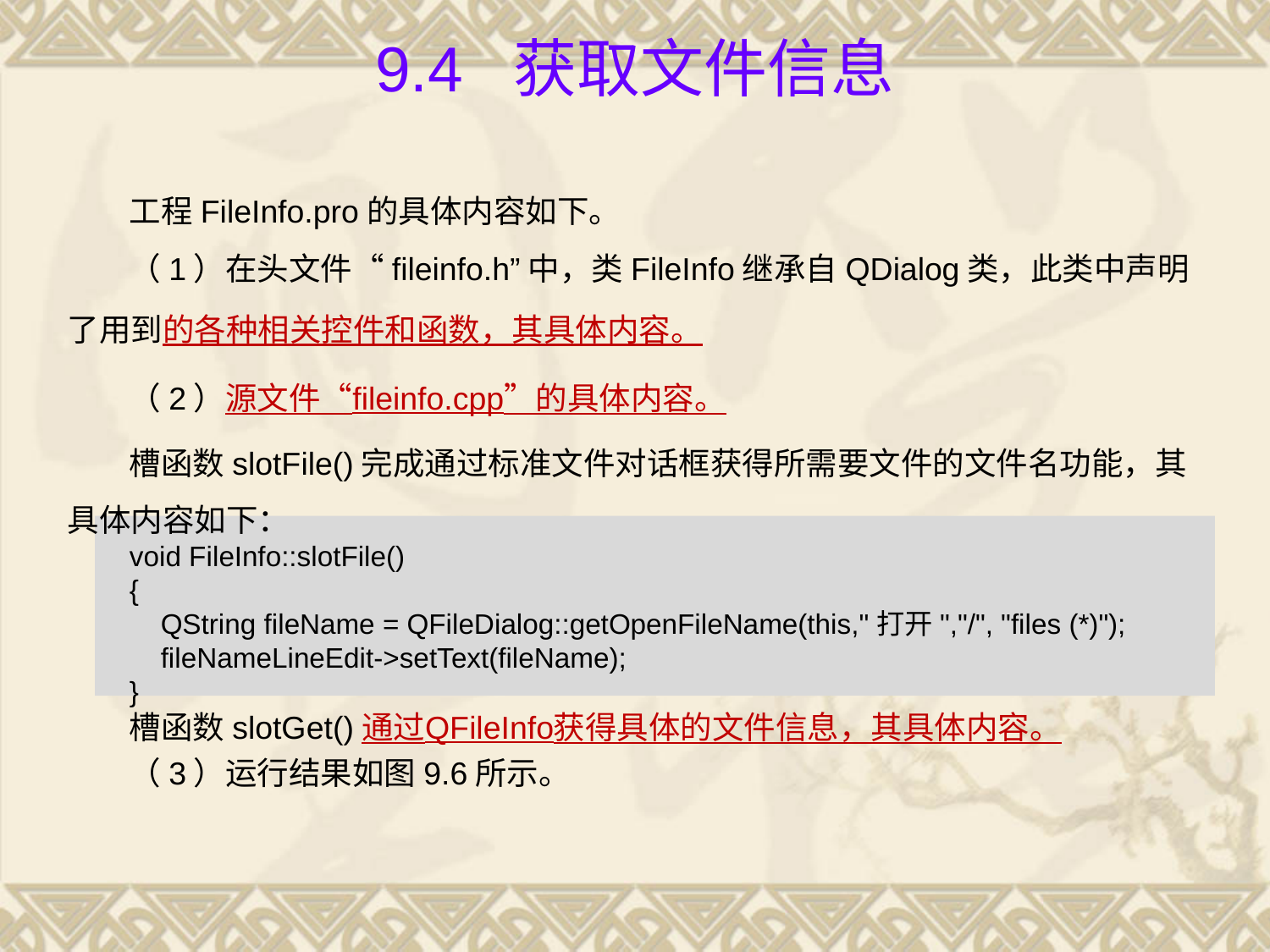

# 9.4  获取文件信息
工程FileInfo.pro的具体内容如下。
（1）在头文件“fileinfo.h”中，类FileInfo继承自QDialog类，此类中声明了用到的各种相关控件和函数，其具体内容。
（2）源文件“fileinfo.cpp”的具体内容。
槽函数slotFile()完成通过标准文件对话框获得所需要文件的文件名功能，其具体内容如下：
void FileInfo::slotFile()
{
    QString fileName = QFileDialog::getOpenFileName(this,"打开","/", "files (*)");
    fileNameLineEdit->setText(fileName);
}
槽函数slotGet()通过QFileInfo获得具体的文件信息，其具体内容。
（3）运行结果如图9.6所示。